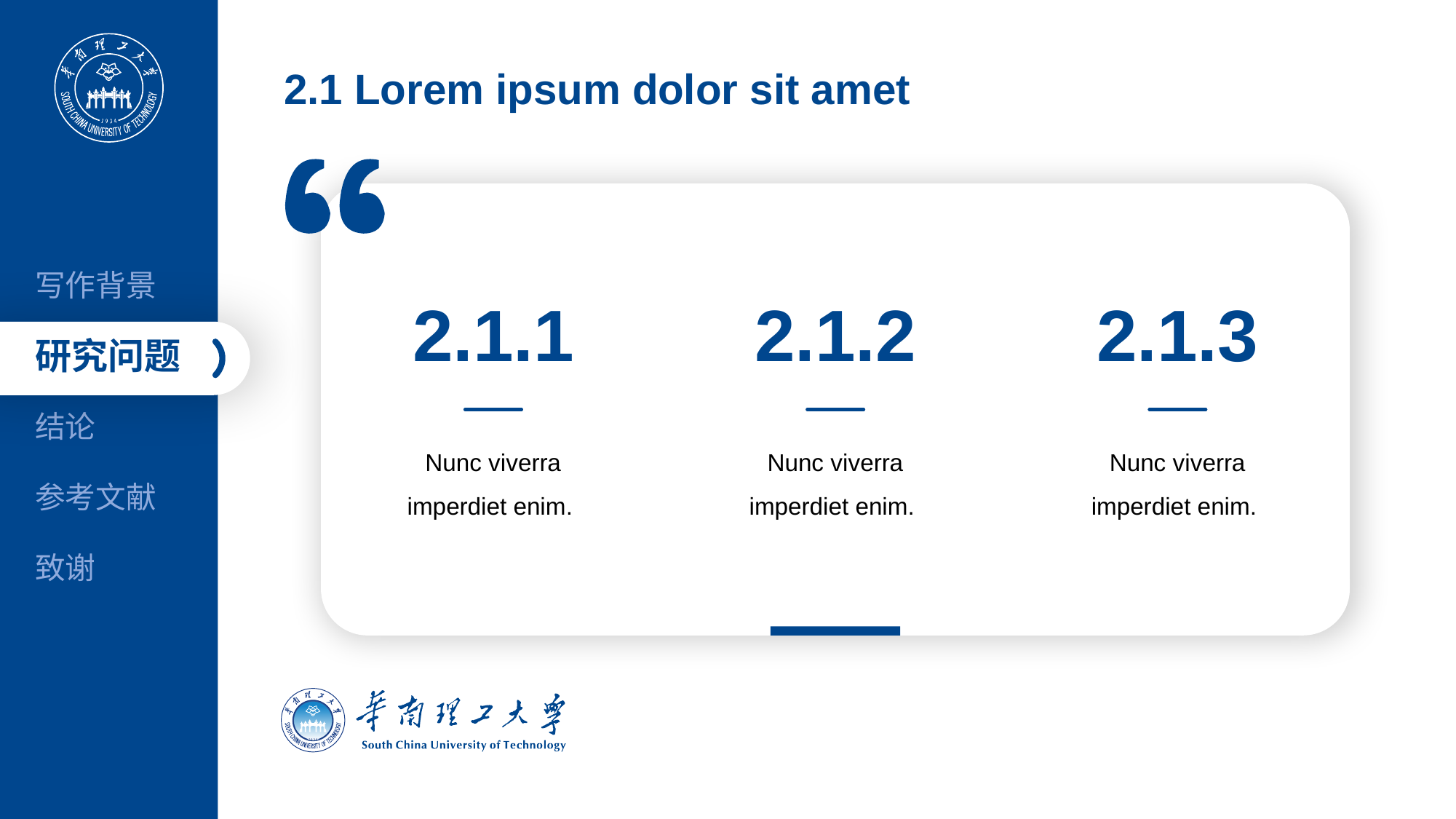

2.1 Lorem ipsum dolor sit amet

写作背景
2.1.1
2.1.2
2.1.3

研究问题

结论
Nunc viverra imperdiet enim.
Nunc viverra imperdiet enim.
Nunc viverra imperdiet enim.
参考文献
致谢